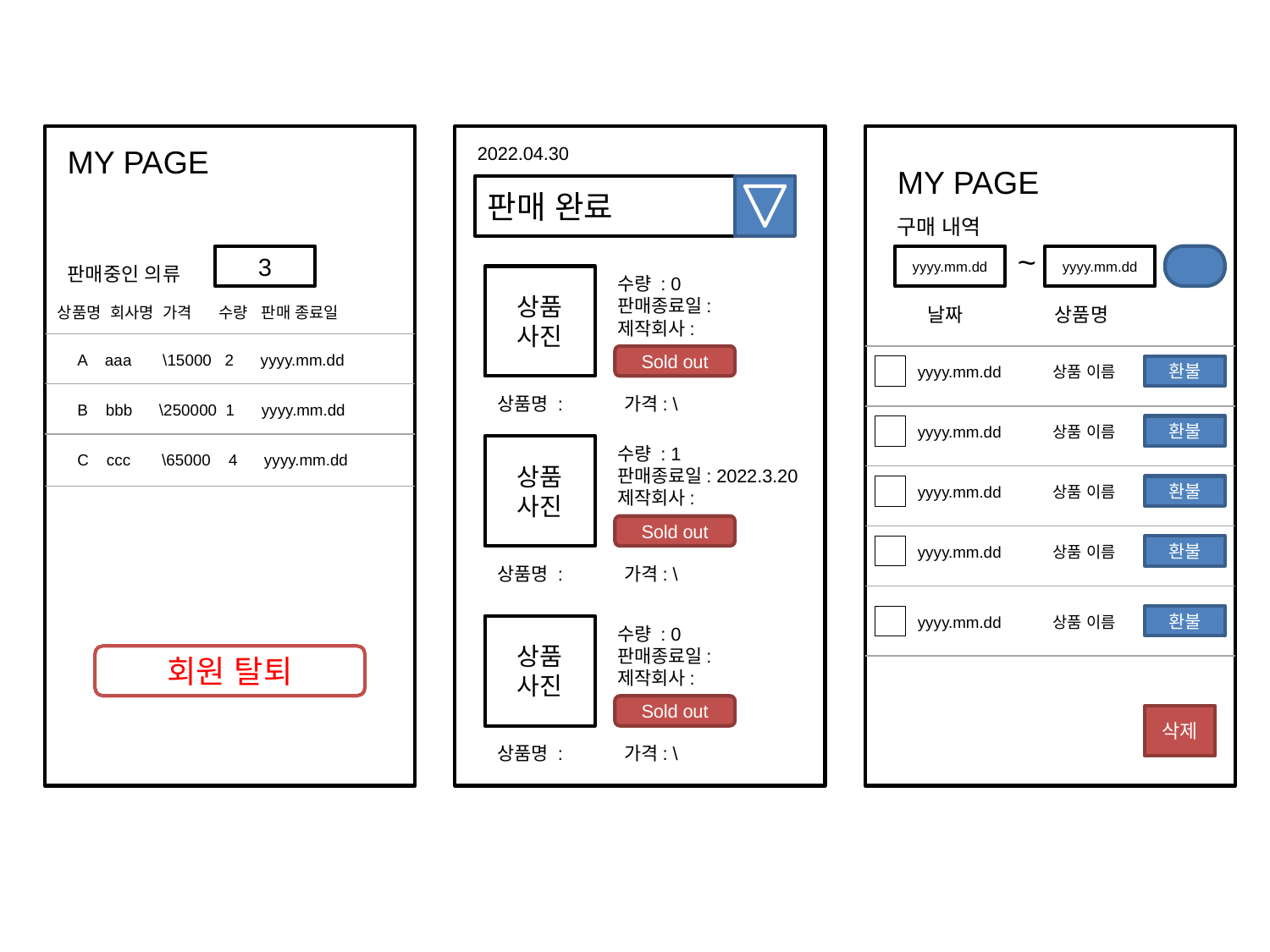

2022.04.30
판매 완료

상품
사진
수량 : 0
판매종료일:
제작회사:
Sold out
상품명 : 	가격: \
상품
사진
수량 : 1
판매종료일: 2022.3.20
제작회사:
Sold out
상품명 : 	가격: \
상품
사진
수량 : 0
판매종료일:
제작회사:
Sold out
상품명 : 	가격: \

MY PAGE
MY PAGE
구매 내역
~
3
yyyy.mm.dd
yyyy.mm.dd

판매중인 의류
상품명  회사명  가격      수량   판매 종료일
날짜	상품명
A    aaa       \15000   2      yyyy.mm.dd

yyyy.mm.dd 	 상품 이름
환불
B    bbb      \250000  1      yyyy.mm.dd

yyyy.mm.dd 	 상품 이름
환불
C    ccc       \65000    4      yyyy.mm.dd

yyyy.mm.dd 	 상품 이름
환불

yyyy.mm.dd 	 상품 이름
환불

yyyy.mm.dd 	 상품 이름
환불
회원 탈퇴
삭제